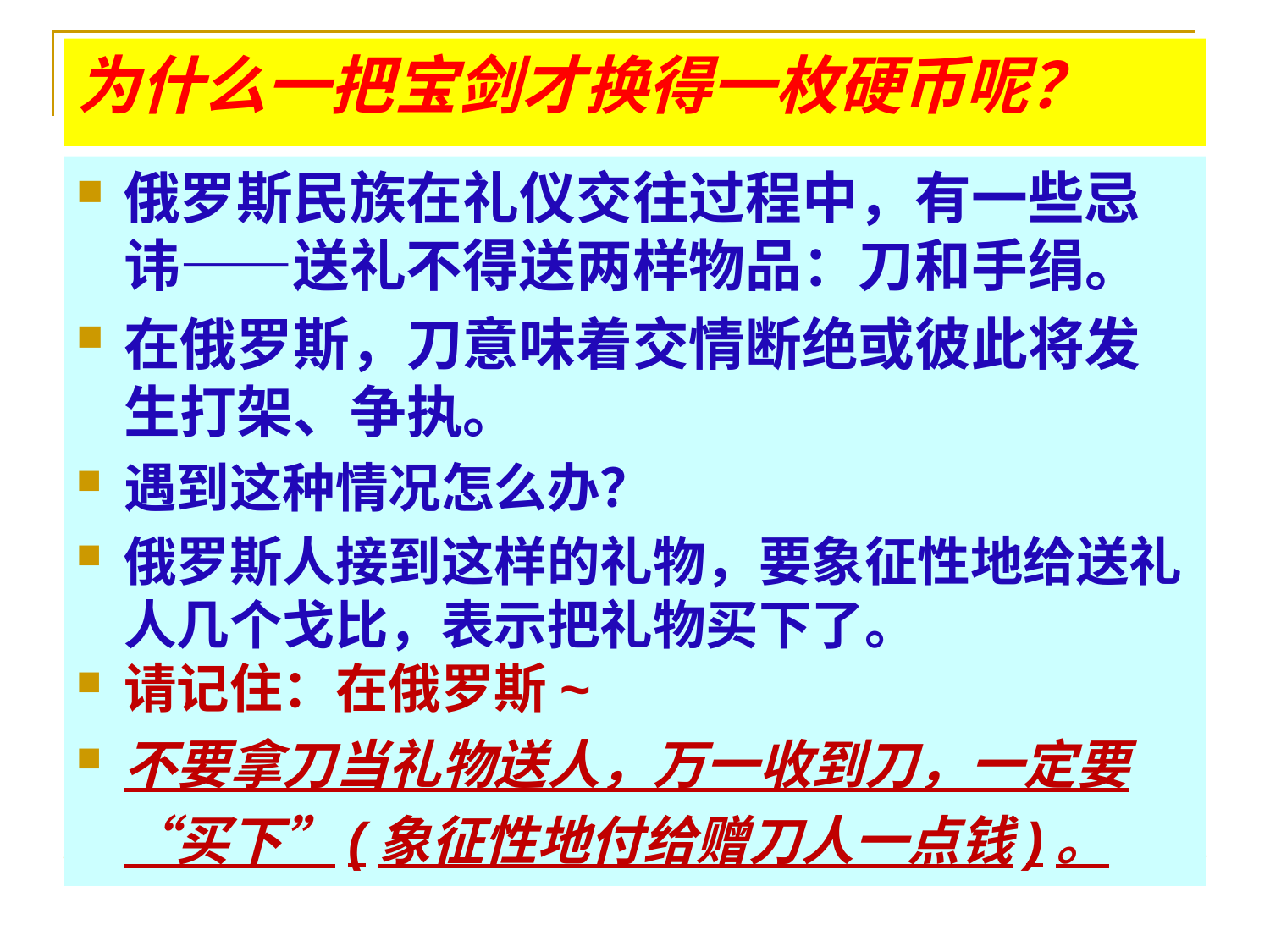

# 为什么一把宝剑才换得一枚硬币呢？
俄罗斯民族在礼仪交往过程中，有一些忌讳——送礼不得送两样物品：刀和手绢。
在俄罗斯，刀意味着交情断绝或彼此将发生打架、争执。
遇到这种情况怎么办？
俄罗斯人接到这样的礼物，要象征性地给送礼人几个戈比，表示把礼物买下了。
请记住：在俄罗斯~
不要拿刀当礼物送人，万一收到刀，一定要“买下”(象征性地付给赠刀人一点钱)。

49